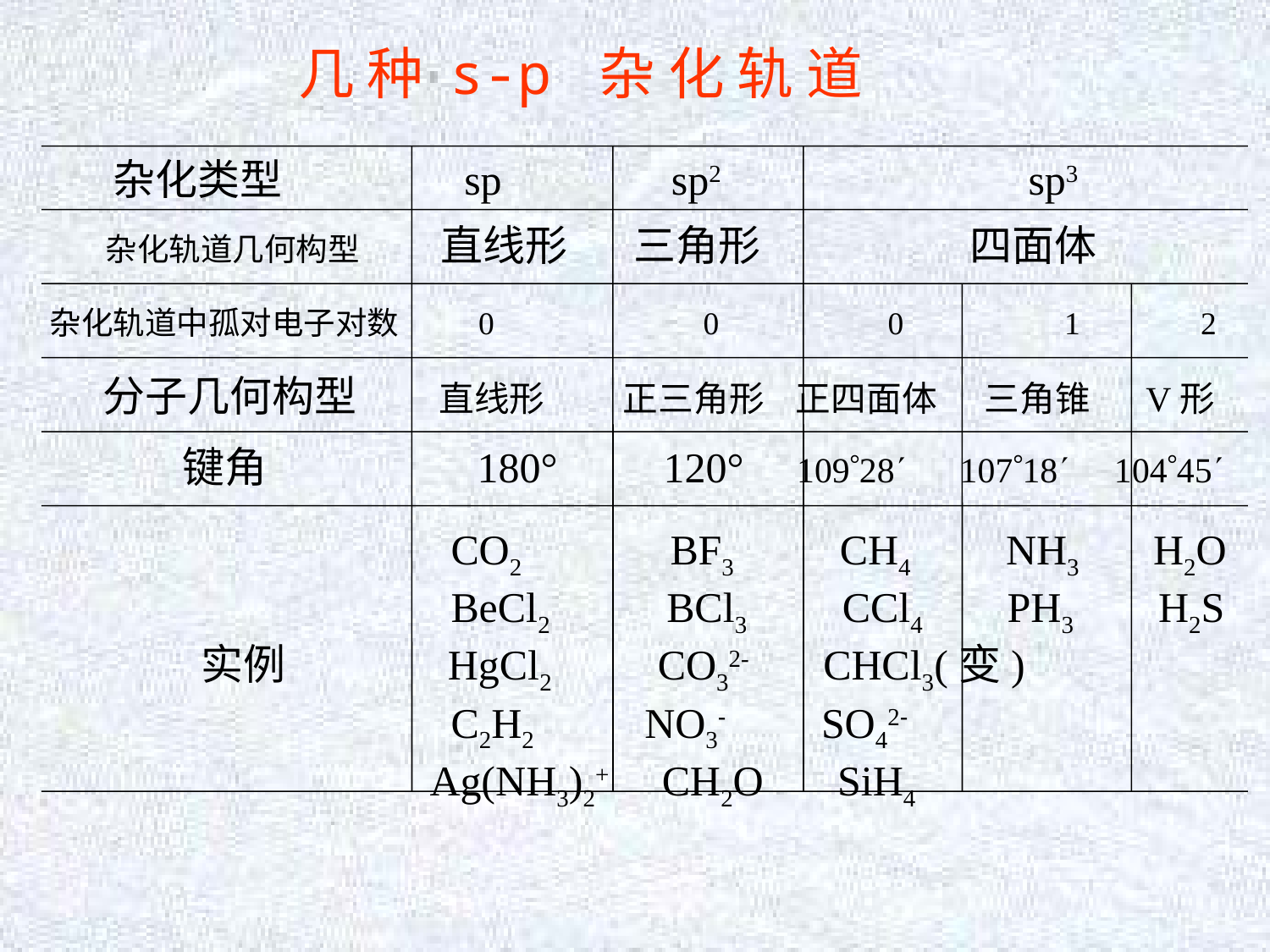

几 种 s-p 杂 化 轨 道

杂化类型                  sp                sp2                             sp3

杂化轨道几何构型         直线形       三角形                      四面体

杂化轨道中孤对电子对数          0                          0                     0                    1               2

分子几何构型          直线形          正三角形    正四面体      三角锥      V形

键角                     180°          120°     109°28′      107°18′     104°45′

                              CO2              BF3          CH4         NH3       H2O
                              BeCl2           BCl3         CCl4        PH3        H2S
      实例                HgCl2          CO32-       CHCl3(变)
                              C2H2                  NO3-         SO42-
                            Ag(NH3)2+     CH2O       SiH4